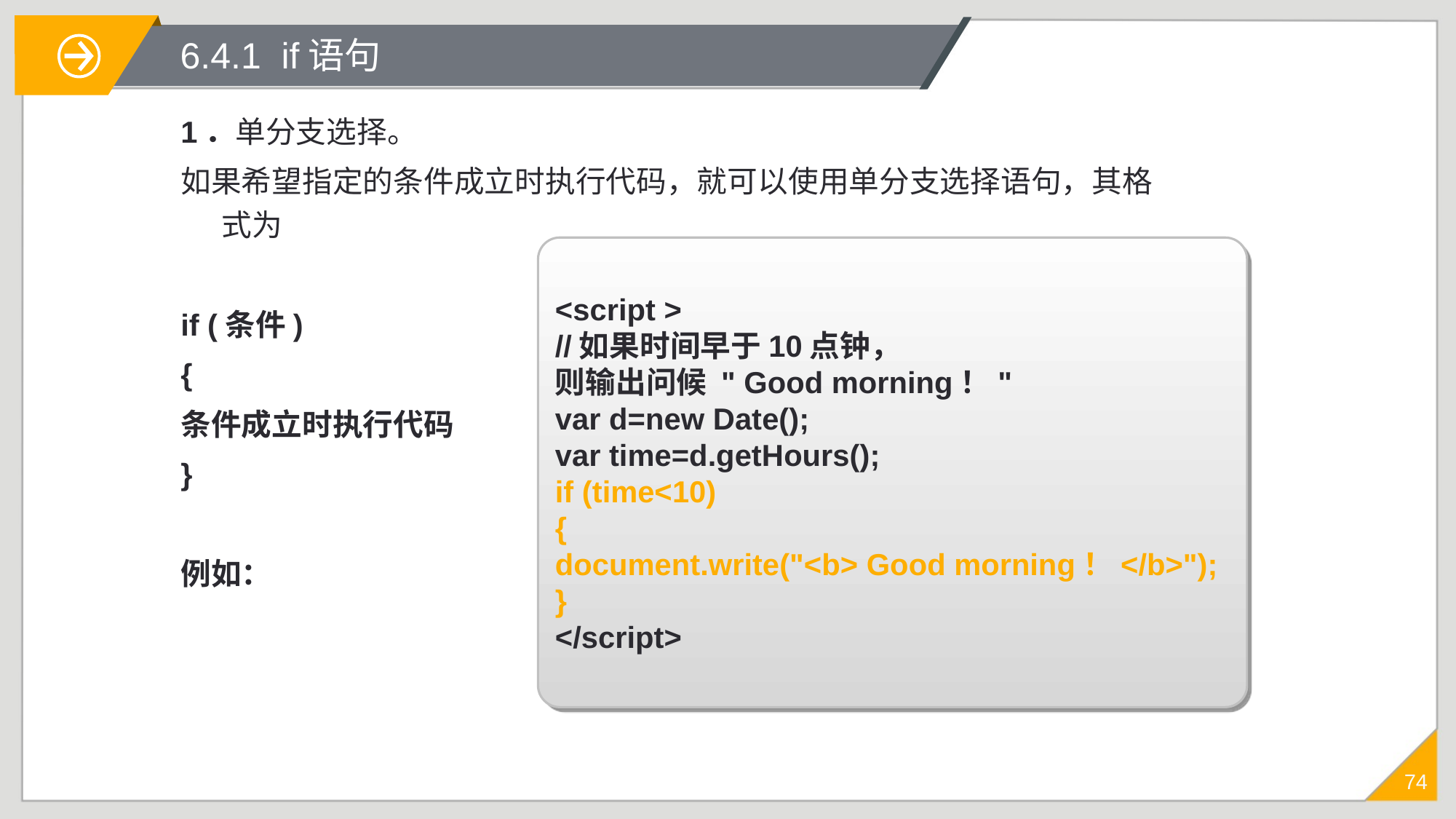

# 6.4.1  if语句
1．单分支选择。
如果希望指定的条件成立时执行代码，就可以使用单分支选择语句，其格式为

if (条件)
{
条件成立时执行代码
}

例如：
<script >
//如果时间早于10点钟，
则输出问候 " Good morning！"
var d=new Date();
var time=d.getHours();
if (time<10)
{
document.write("<b> Good morning！</b>");
}
</script>